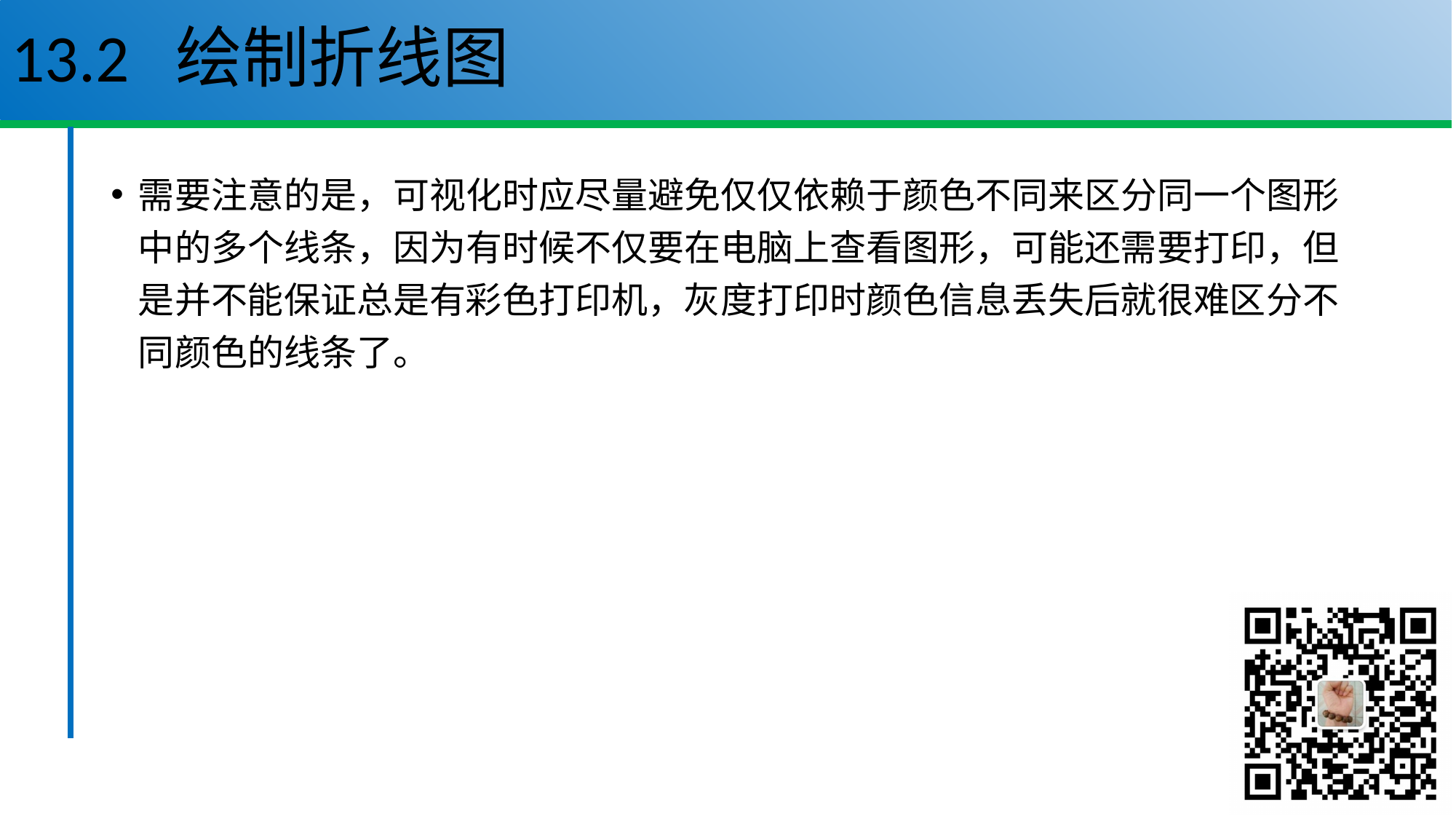

# 13.2  绘制折线图
需要注意的是，可视化时应尽量避免仅仅依赖于颜色不同来区分同一个图形中的多个线条，因为有时候不仅要在电脑上查看图形，可能还需要打印，但是并不能保证总是有彩色打印机，灰度打印时颜色信息丢失后就很难区分不同颜色的线条了。
6